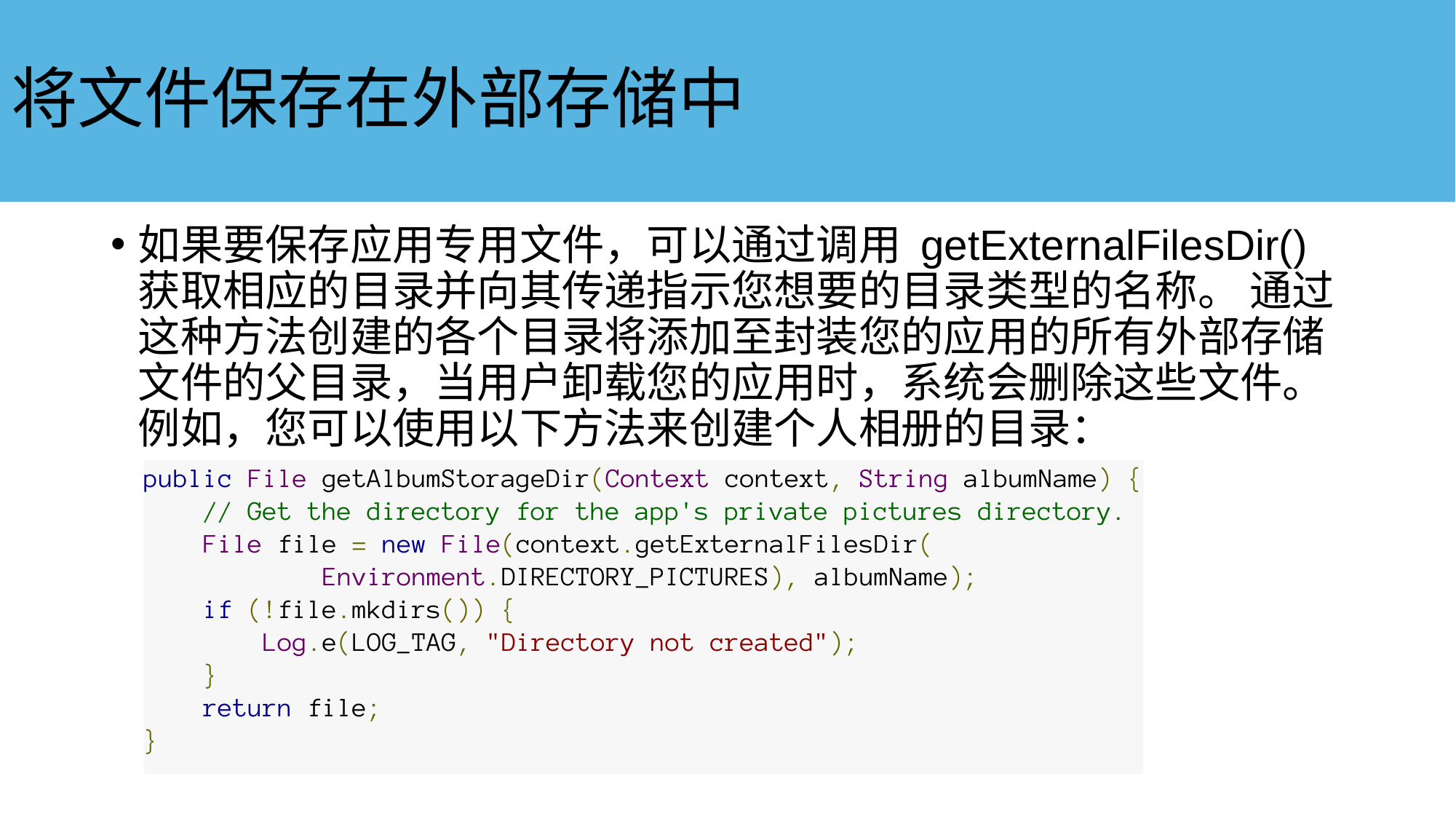

# 将文件保存在外部存储中
如果要保存应用专用文件，可以通过调用 getExternalFilesDir() 获取相应的目录并向其传递指示您想要的目录类型的名称。 通过这种方法创建的各个目录将添加至封装您的应用的所有外部存储文件的父目录，当用户卸载您的应用时，系统会删除这些文件。例如，您可以使用以下方法来创建个人相册的目录：
public File getAlbumStorageDir(Context context, String albumName) {
    // Get the directory for the app's private pictures directory.
    File file = new File(context.getExternalFilesDir(
            Environment.DIRECTORY_PICTURES), albumName);
    if (!file.mkdirs()) {
        Log.e(LOG_TAG, "Directory not created");
    }
    return file;
}